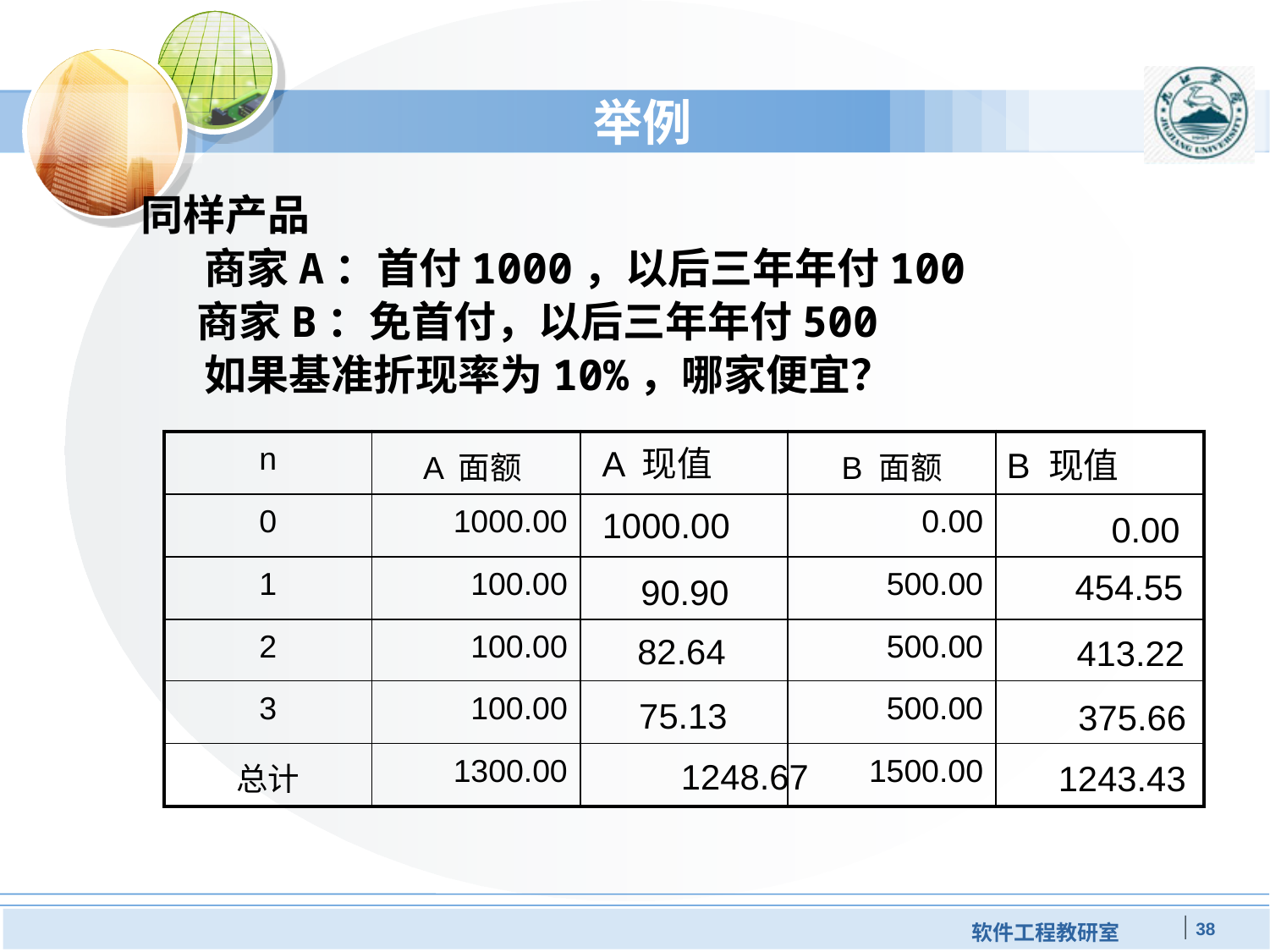

# 举例
同样产品
商家A：首付1000，以后三年年付100
商家B：免首付，以后三年年付500
如果基准折现率为10%，哪家便宜？
| n | A 面额 |  | B 面额 |  |
| --- | --- | --- | --- | --- |
| 0 | 1000.00 |  | 0.00 |  |
| 1 | 100.00 |  | 500.00 |  |
| 2 | 100.00 |  | 500.00 |  |
| 3 | 100.00 |  | 500.00 |  |
| 总计 | 1300.00 |  | 1500.00 |  |
A 现值
B 现值
1000.00
0.00
454.55
90.90
82.64
413.22
75.13
375.66
1248.67
1243.43